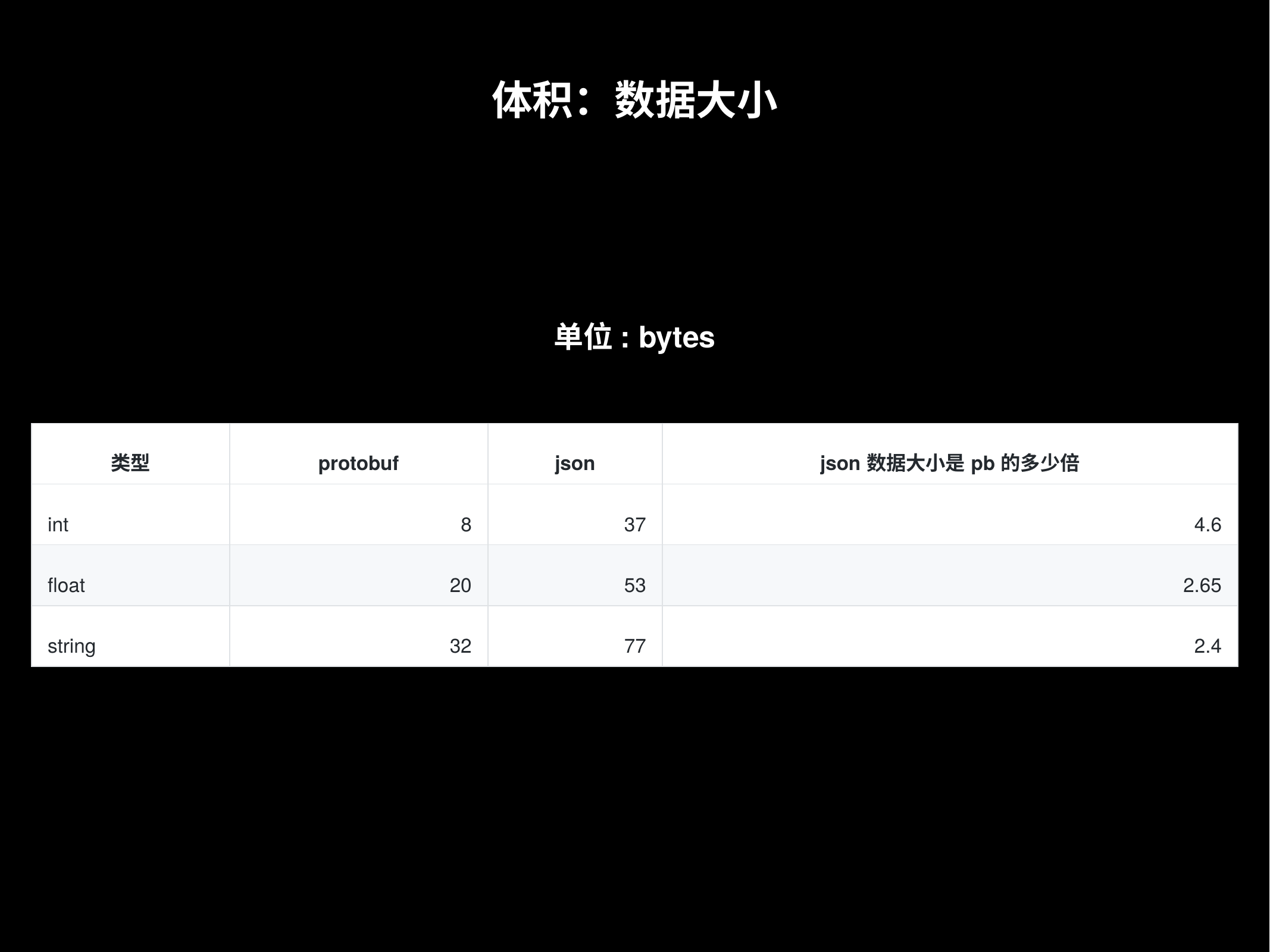

体积：数据大小
单位: bytes
| 类型 | protobuf | json | json数据大小是pb的多少倍 |
| --- | --- | --- | --- |
| int | 8 | 37 | 4.6 |
| float | 20 | 53 | 2.65 |
| string | 32 | 77 | 2.4 |